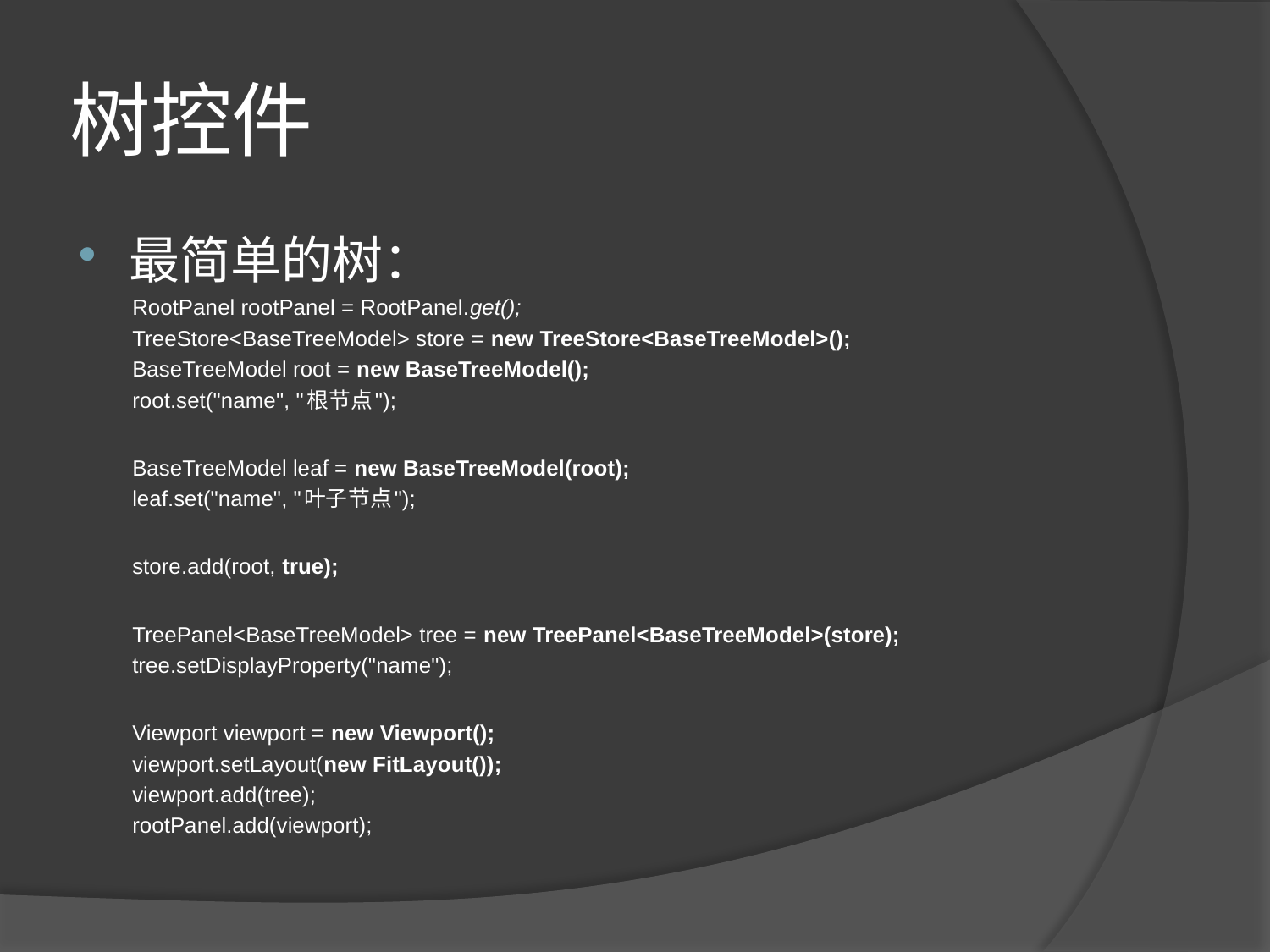

# 树控件
最简单的树：
RootPanel rootPanel = RootPanel.get();
TreeStore<BaseTreeModel> store = new TreeStore<BaseTreeModel>();
BaseTreeModel root = new BaseTreeModel();
root.set("name", "根节点");

BaseTreeModel leaf = new BaseTreeModel(root);
leaf.set("name", "叶子节点");

store.add(root, true);

TreePanel<BaseTreeModel> tree = new TreePanel<BaseTreeModel>(store);
tree.setDisplayProperty("name");

Viewport viewport = new Viewport();
viewport.setLayout(new FitLayout());
viewport.add(tree);
rootPanel.add(viewport);